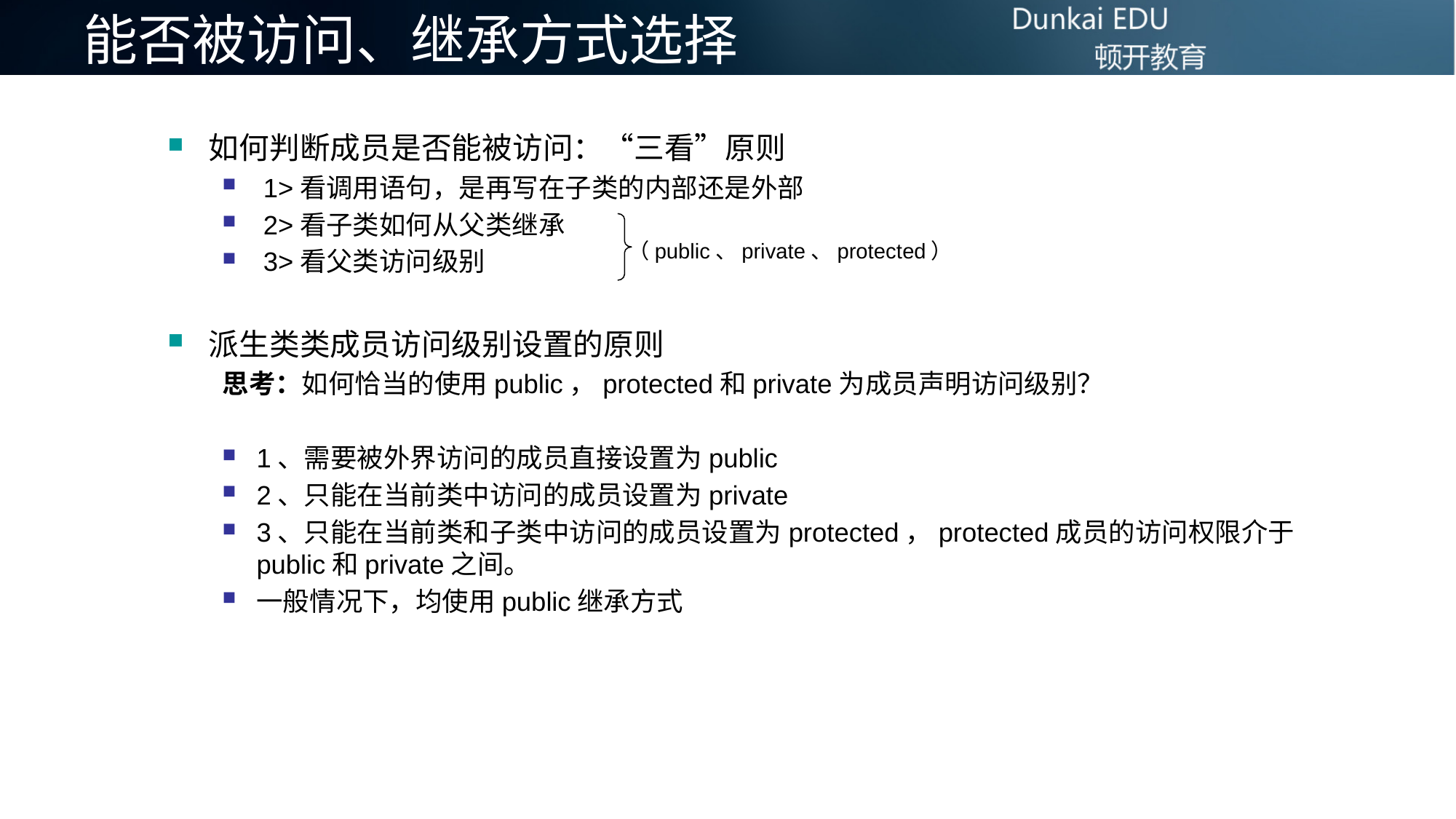

# 能否被访问、继承方式选择
如何判断成员是否能被访问：“三看”原则
1>看调用语句，是再写在子类的内部还是外部
2>看子类如何从父类继承
3>看父类访问级别

派生类类成员访问级别设置的原则
思考：如何恰当的使用public，protected和private为成员声明访问级别？

1、需要被外界访问的成员直接设置为public
2、只能在当前类中访问的成员设置为private
3、只能在当前类和子类中访问的成员设置为protected，protected成员的访问权限介于public和private之间。
一般情况下，均使用public继承方式

（public、private、protected）